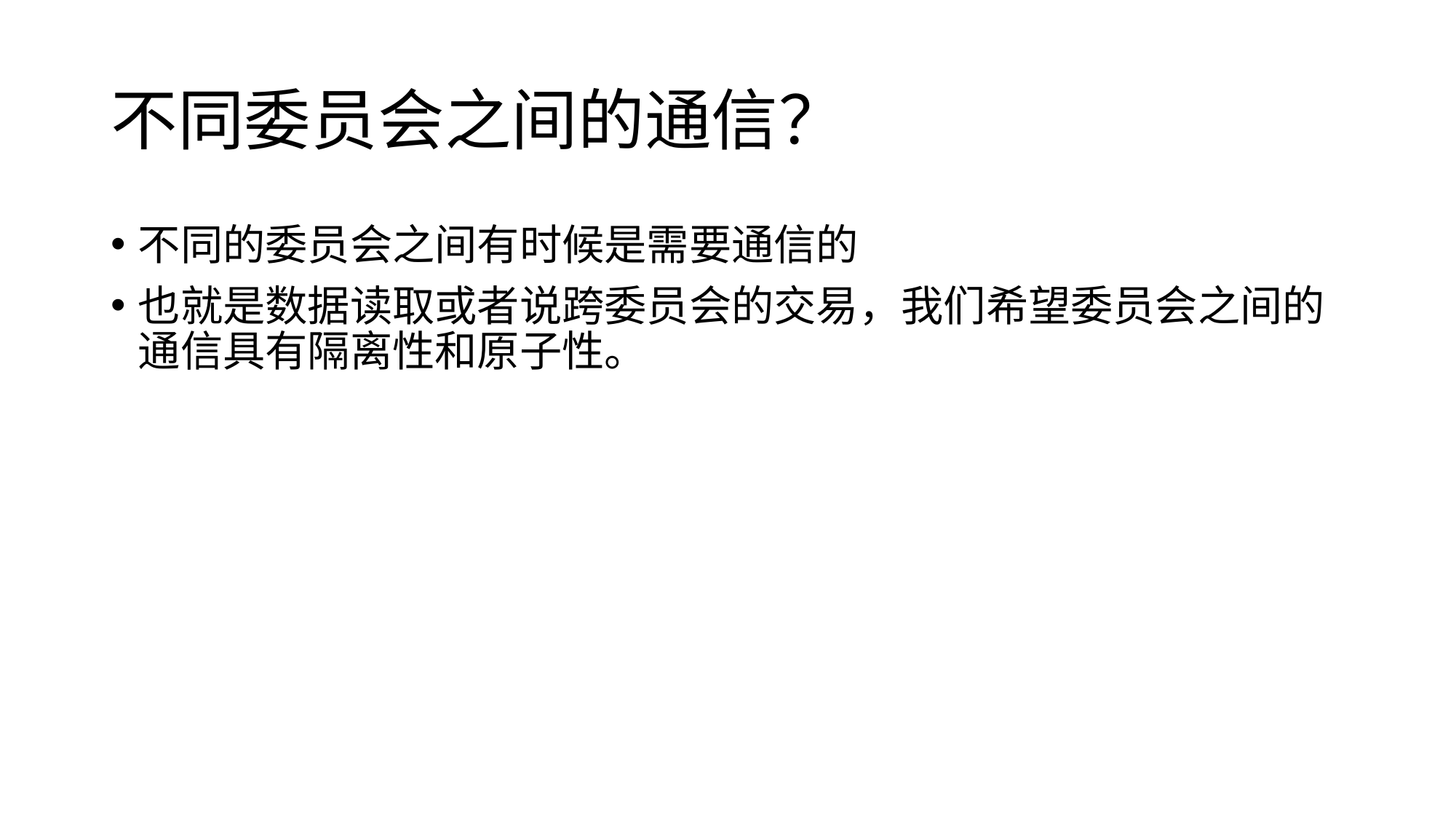

# 不同委员会之间的通信？
不同的委员会之间有时候是需要通信的
也就是数据读取或者说跨委员会的交易，我们希望委员会之间的通信具有隔离性和原子性。